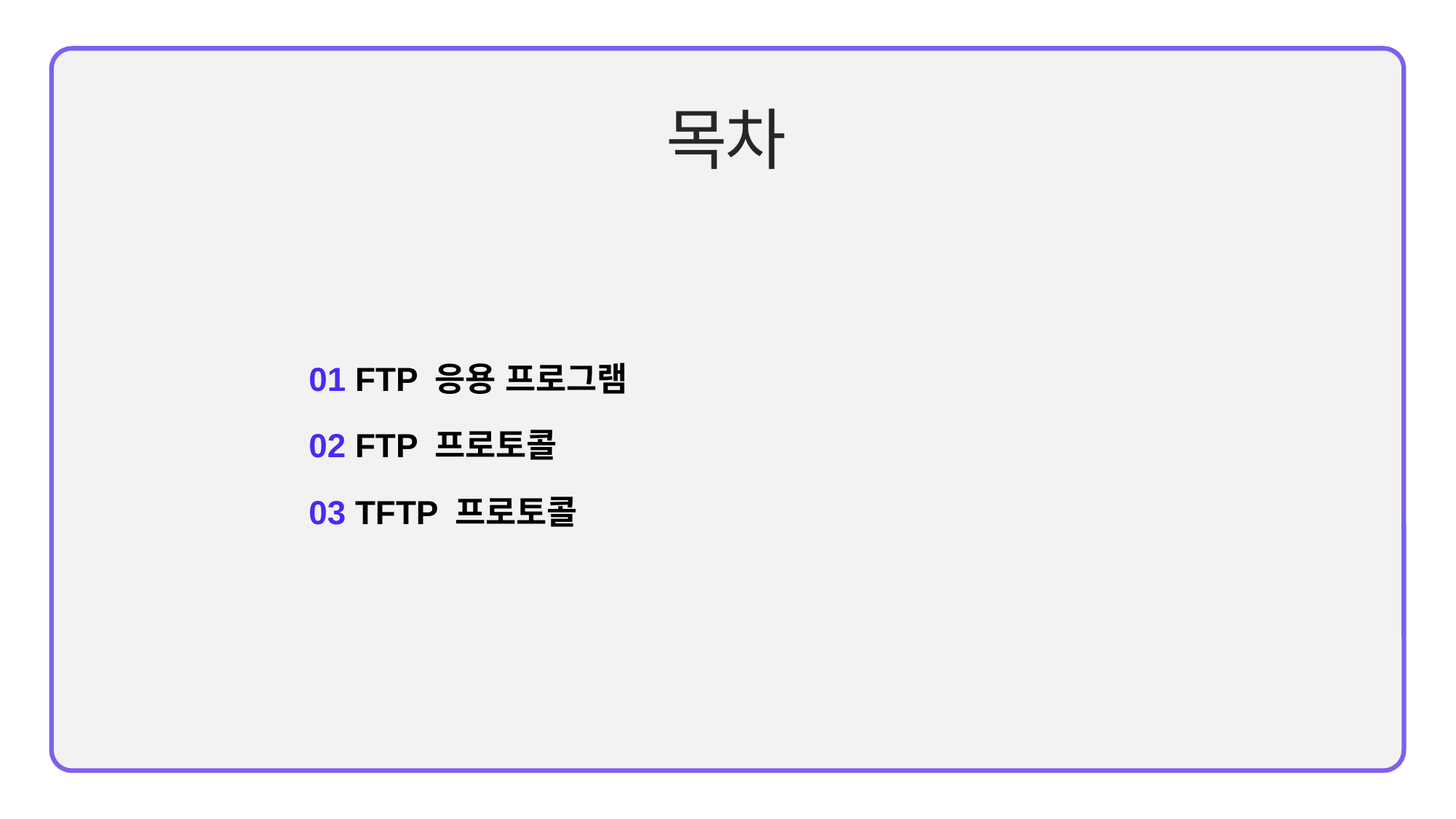

01 FTP 응용 프로그램
02 FTP 프로토콜
03 TFTP 프로토콜